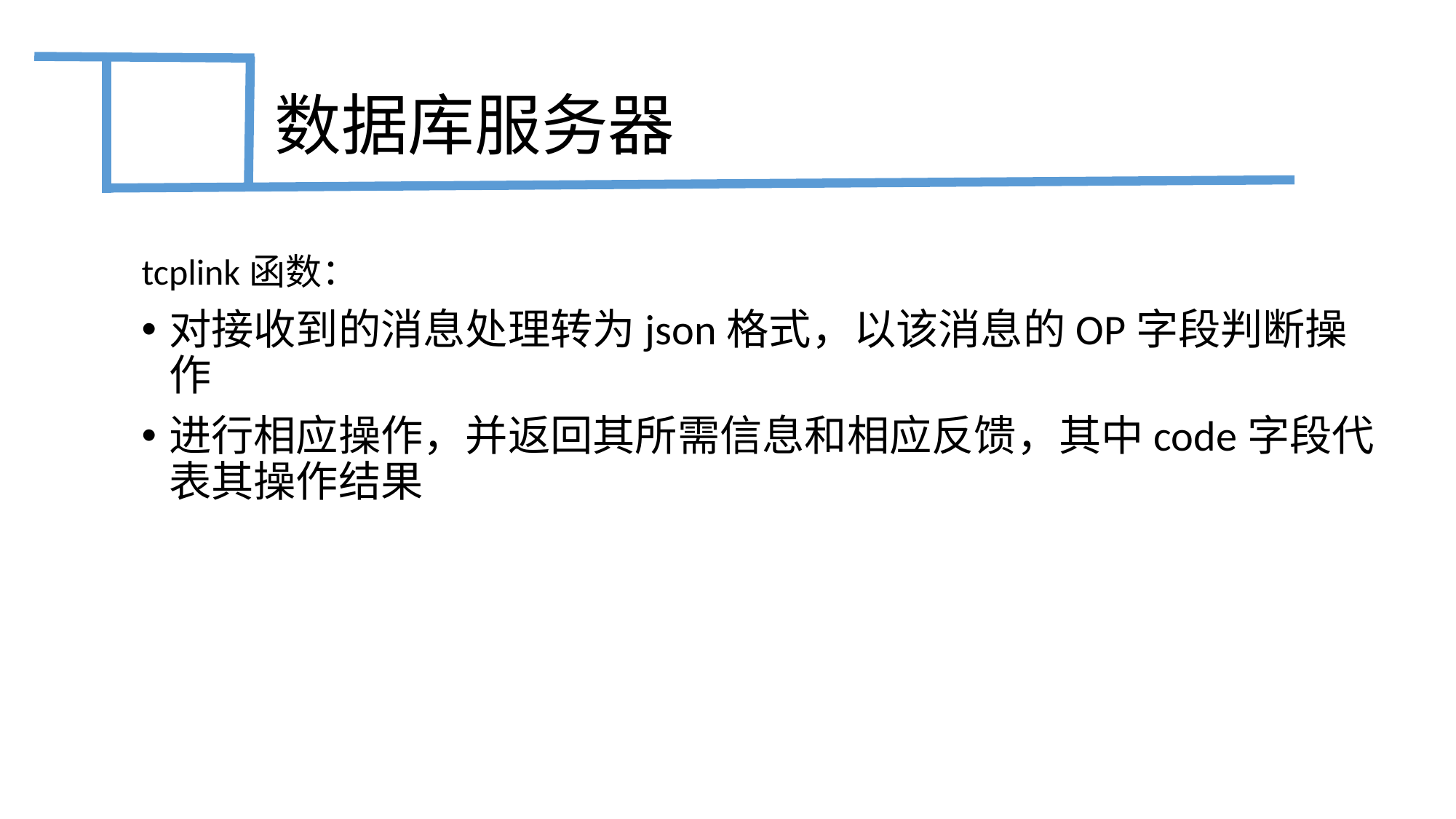

# 数据库服务器
tcplink函数：
对接收到的消息处理转为json格式，以该消息的OP字段判断操作
进行相应操作，并返回其所需信息和相应反馈，其中code字段代表其操作结果